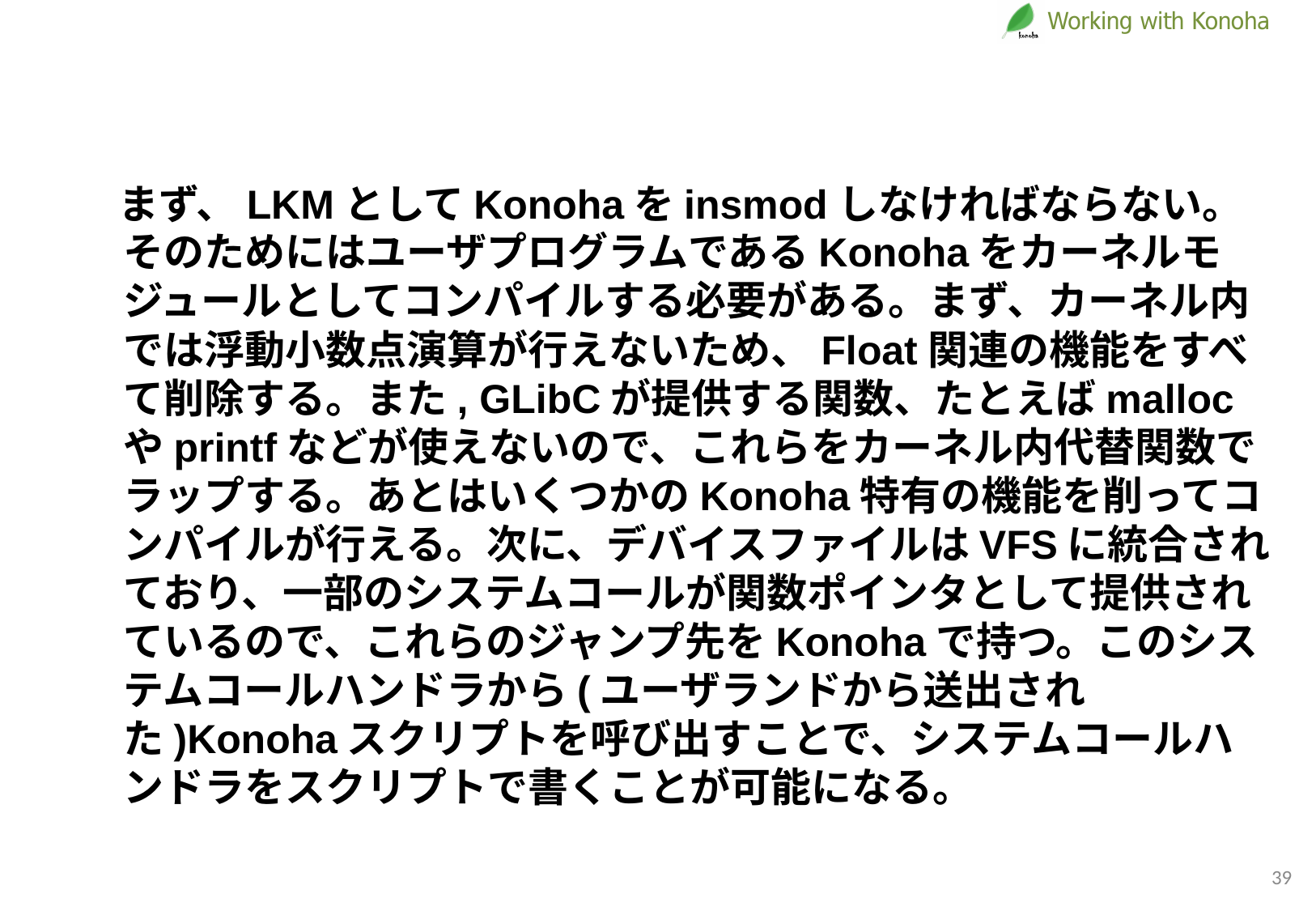

#
　まず、LKMとしてKonohaをinsmodしなければならない。そのためにはユーザプログラムであるKonohaをカーネルモジュールとしてコンパイルする必要がある。まず、カーネル内では浮動小数点演算が行えないため、Float関連の機能をすべて削除する。また, GLibCが提供する関数、たとえばmallocやprintfなどが使えないので、これらをカーネル内代替関数でラップする。あとはいくつかのKonoha特有の機能を削ってコンパイルが行える。次に、デバイスファイルはVFSに統合されており、一部のシステムコールが関数ポインタとして提供されているので、これらのジャンプ先をKonohaで持つ。このシステムコールハンドラから(ユーザランドから送出された)Konohaスクリプトを呼び出すことで、システムコールハンドラをスクリプトで書くことが可能になる。
39